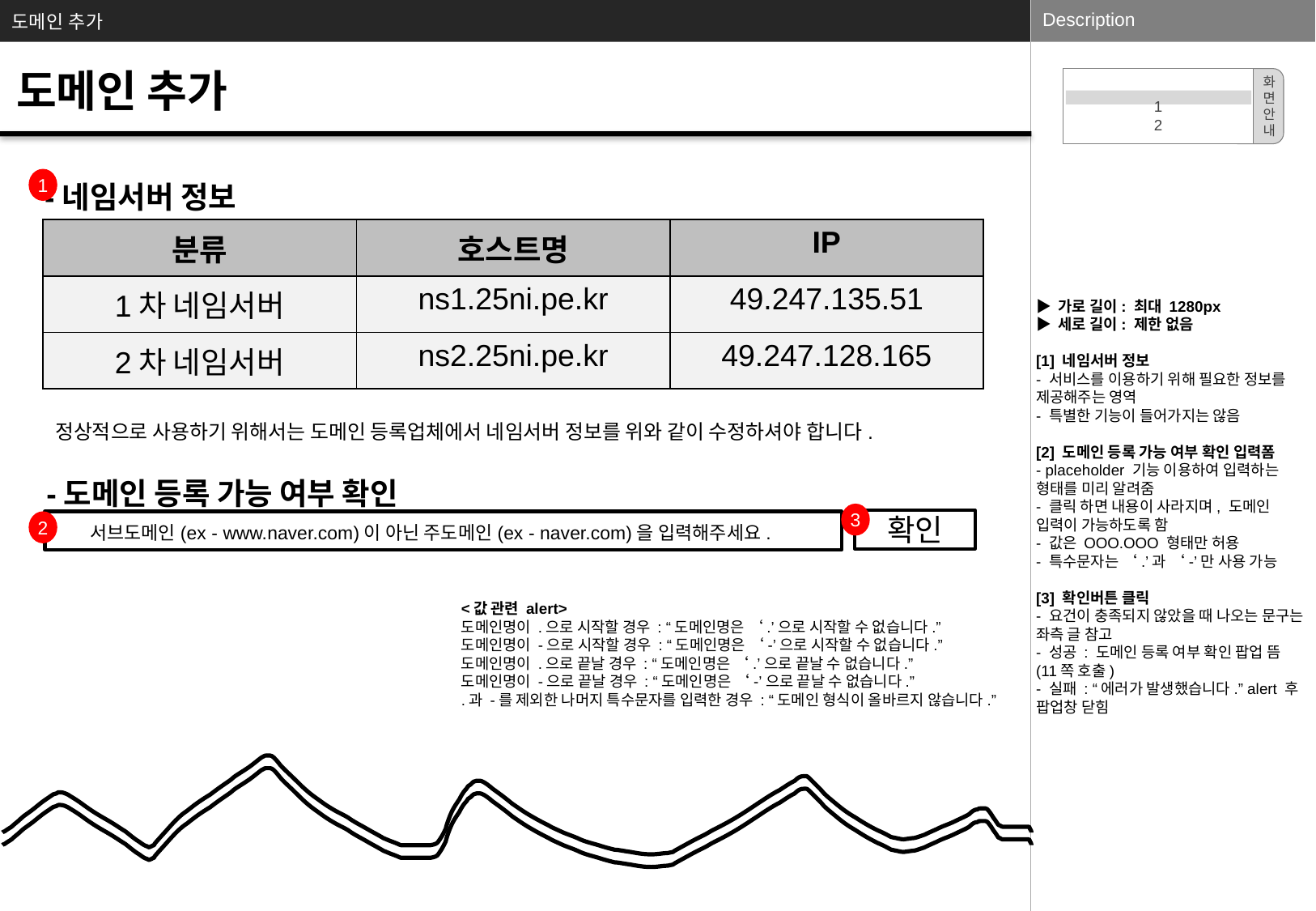

도메인 추가

▶ 가로 길이: 최대 1280px
▶ 세로 길이: 제한 없음

[1] 네임서버 정보
- 서비스를 이용하기 위해 필요한 정보를 제공해주는 영역
- 특별한 기능이 들어가지는 않음

[2] 도메인 등록 가능 여부 확인 입력폼
- placeholder 기능 이용하여 입력하는 형태를 미리 알려줌
- 클릭 하면 내용이 사라지며, 도메인 입력이 가능하도록 함
- 값은 OOO.OOO 형태만 허용
- 특수문자는 ‘.’과 ‘-’만 사용 가능

[3] 확인버튼 클릭
- 요건이 충족되지 않았을 때 나오는 문구는 좌측 글 참고
- 성공 : 도메인 등록 여부 확인 팝업 뜸
(11쪽 호출)
- 실패 : “에러가 발생했습니다.” alert 후 팝업창 닫힘

도메인 추가

1
2

화
면
안
내

1
-네임서버 정보
| 분류 | 호스트명 | IP |
| --- | --- | --- |
| 1차 네임서버 | ns1.25ni.pe.kr | 49.247.135.51 |
| 2차 네임서버 | ns2.25ni.pe.kr | 49.247.128.165 |
정상적으로 사용하기 위해서는 도메인 등록업체에서 네임서버 정보를 위와 같이 수정하셔야 합니다.
-도메인 등록 가능 여부 확인
3
확인
2

서브도메인(ex - www.naver.com)이 아닌 주도메인(ex - naver.com)을 입력해주세요.
<값 관련 alert>
도메인명이 .으로 시작할 경우 : “도메인명은 ‘.’으로 시작할 수 없습니다.”
도메인명이 -으로 시작할 경우 : “도메인명은 ‘-’으로 시작할 수 없습니다.”
도메인명이 .으로 끝날 경우 : “도메인명은 ‘.’으로 끝날 수 없습니다.”
도메인명이 -으로 끝날 경우 : “도메인명은 ‘-’으로 끝날 수 없습니다.”
.과 -를 제외한 나머지 특수문자를 입력한 경우 : “도메인 형식이 올바르지 않습니다.”